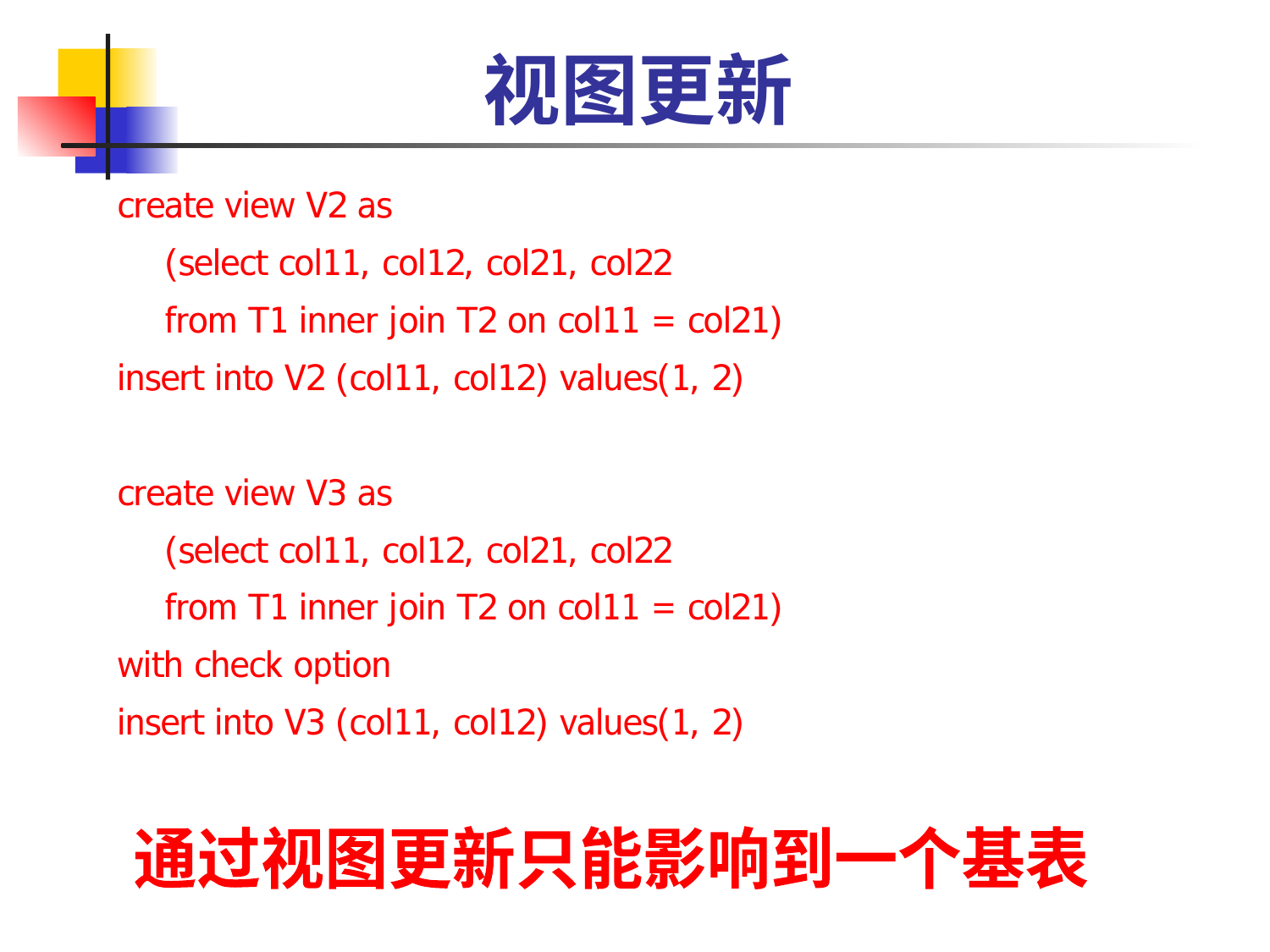

# 视图更新
create view V2 as
	(select col11, col12, col21, col22
	from T1 inner join T2 on col11 = col21)
insert into V2 (col11, col12) values(1, 2)

create view V3 as
	(select col11, col12, col21, col22
	from T1 inner join T2 on col11 = col21)
with check option
insert into V3 (col11, col12) values(1, 2)
通过视图更新只能影响到一个基表